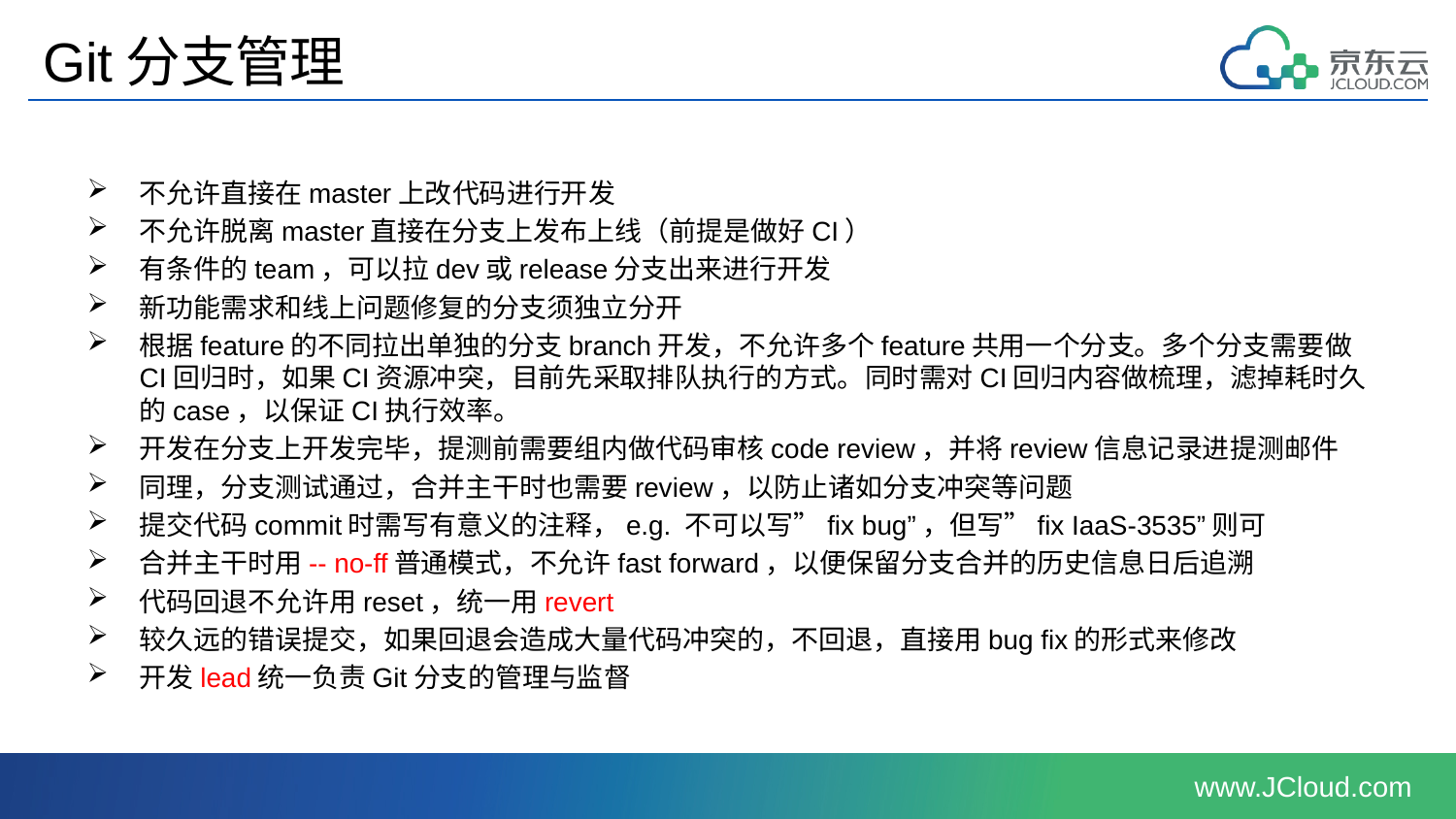

# Git分支管理
不允许直接在master上改代码进行开发
不允许脱离master直接在分支上发布上线（前提是做好CI）
有条件的team，可以拉dev或release分支出来进行开发
新功能需求和线上问题修复的分支须独立分开
根据feature的不同拉出单独的分支branch开发，不允许多个feature共用一个分支。多个分支需要做CI回归时，如果CI资源冲突，目前先采取排队执行的方式。同时需对CI回归内容做梳理，滤掉耗时久的case，以保证CI执行效率。
开发在分支上开发完毕，提测前需要组内做代码审核code review，并将review信息记录进提测邮件
同理，分支测试通过，合并主干时也需要review，以防止诸如分支冲突等问题
提交代码commit时需写有意义的注释，e.g. 不可以写”fix bug”，但写”fix IaaS-3535”则可
合并主干时用-- no-ff普通模式，不允许fast forward，以便保留分支合并的历史信息日后追溯
代码回退不允许用reset，统一用revert
较久远的错误提交，如果回退会造成大量代码冲突的，不回退，直接用bug fix的形式来修改
开发lead统一负责Git分支的管理与监督